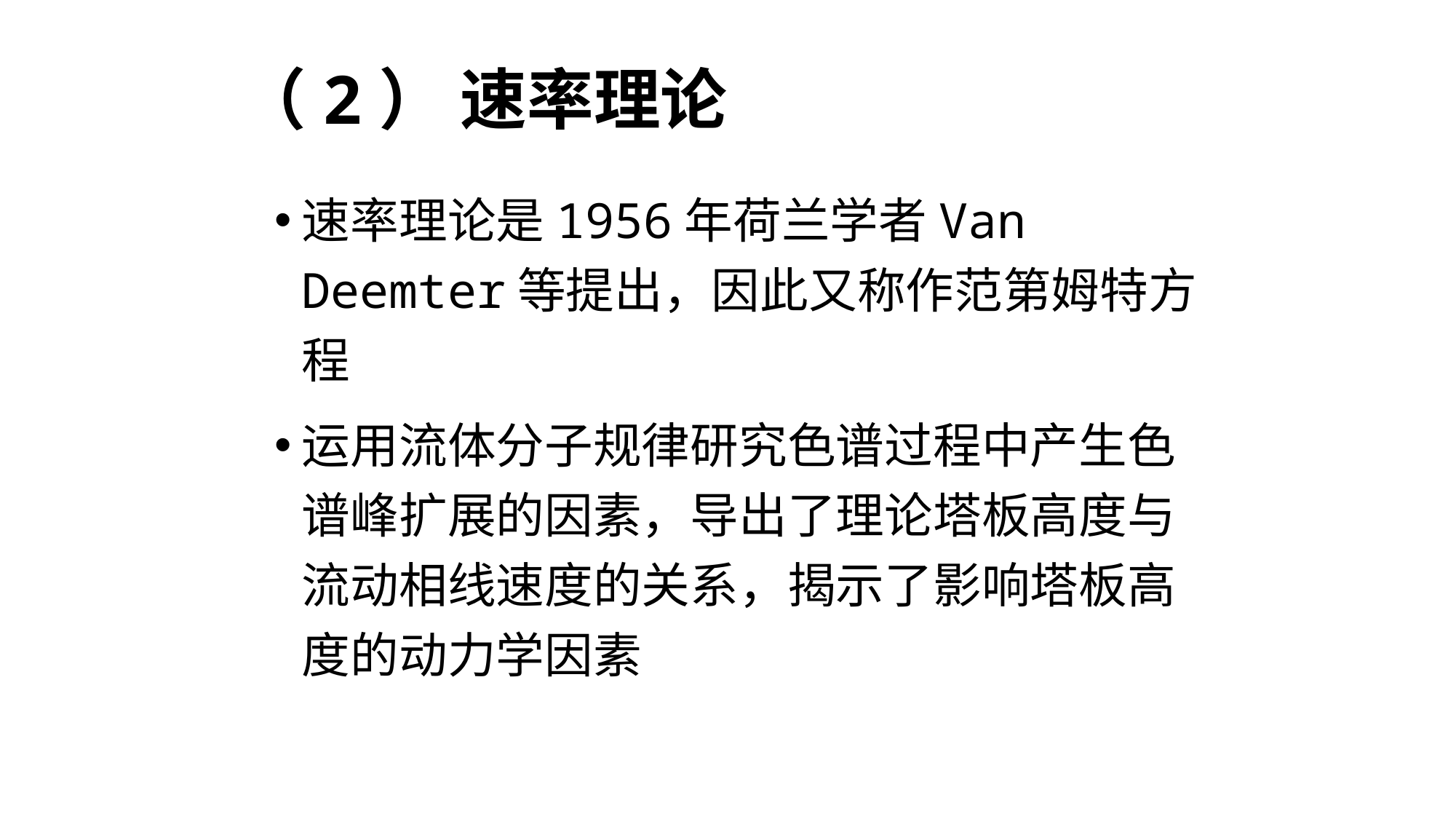

（2） 速率理论
速率理论是1956年荷兰学者Van Deemter等提出，因此又称作范第姆特方程
运用流体分子规律研究色谱过程中产生色谱峰扩展的因素，导出了理论塔板高度与流动相线速度的关系，揭示了影响塔板高度的动力学因素